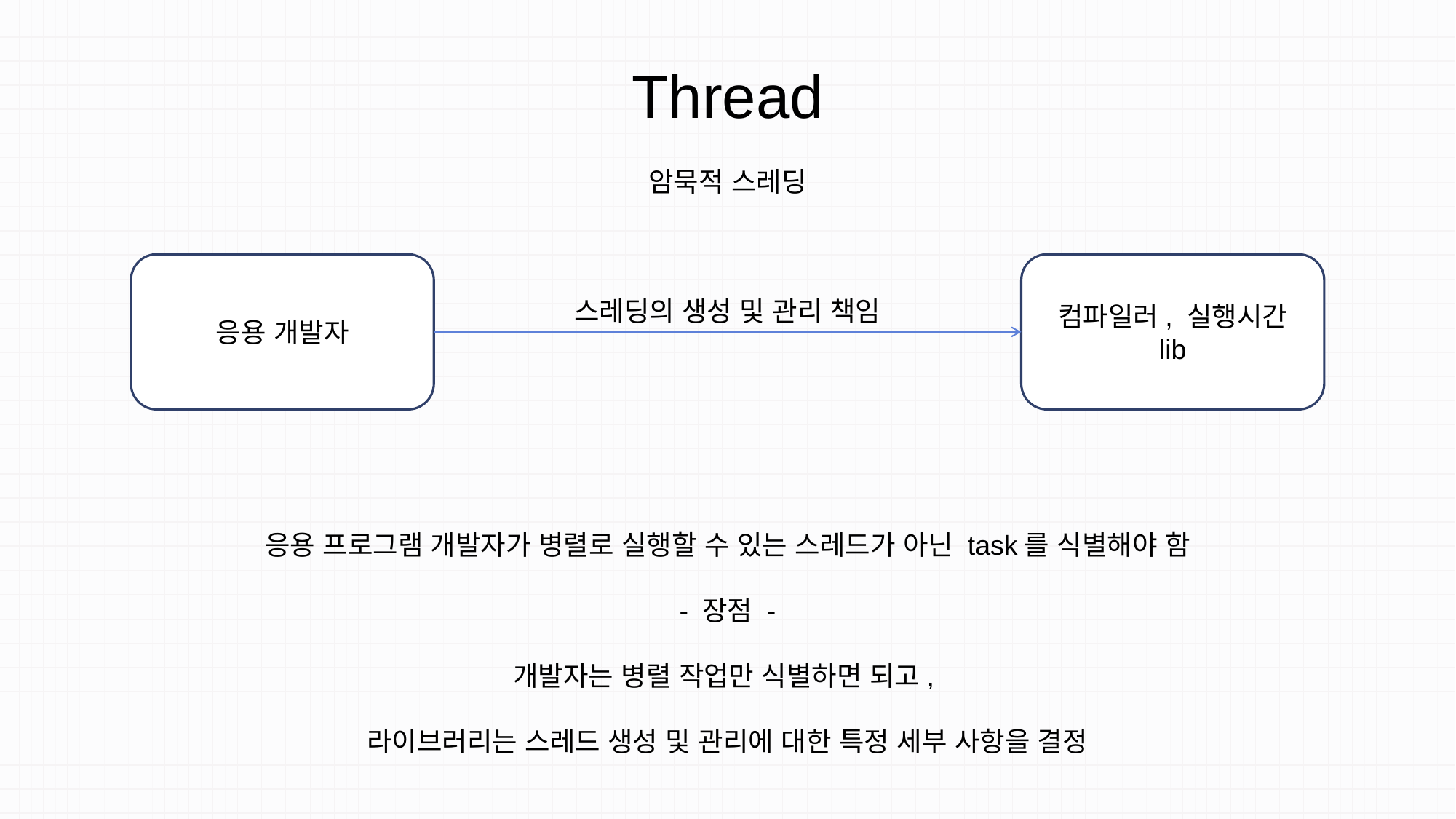

Thread
암묵적 스레딩
응용 개발자
컴파일러, 실행시간 lib
스레딩의 생성 및 관리 책임
응용 프로그램 개발자가 병렬로 실행할 수 있는 스레드가 아닌 task를 식별해야 함

- 장점 -

개발자는 병렬 작업만 식별하면 되고,

라이브러리는 스레드 생성 및 관리에 대한 특정 세부 사항을 결정